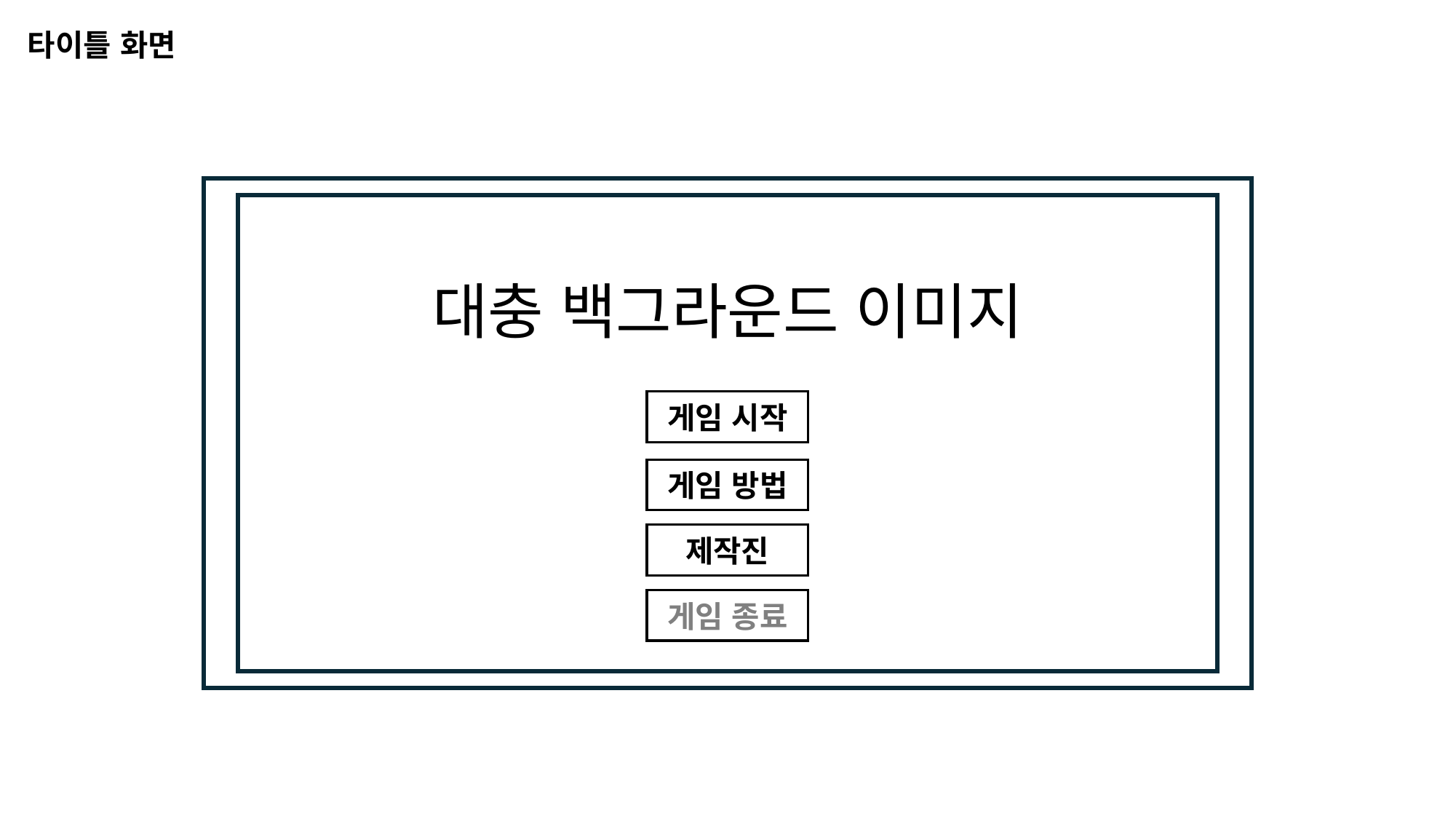

타이틀 화면

대충 백그라운드 이미지
게임 시작
게임 방법
제작진
게임 종료